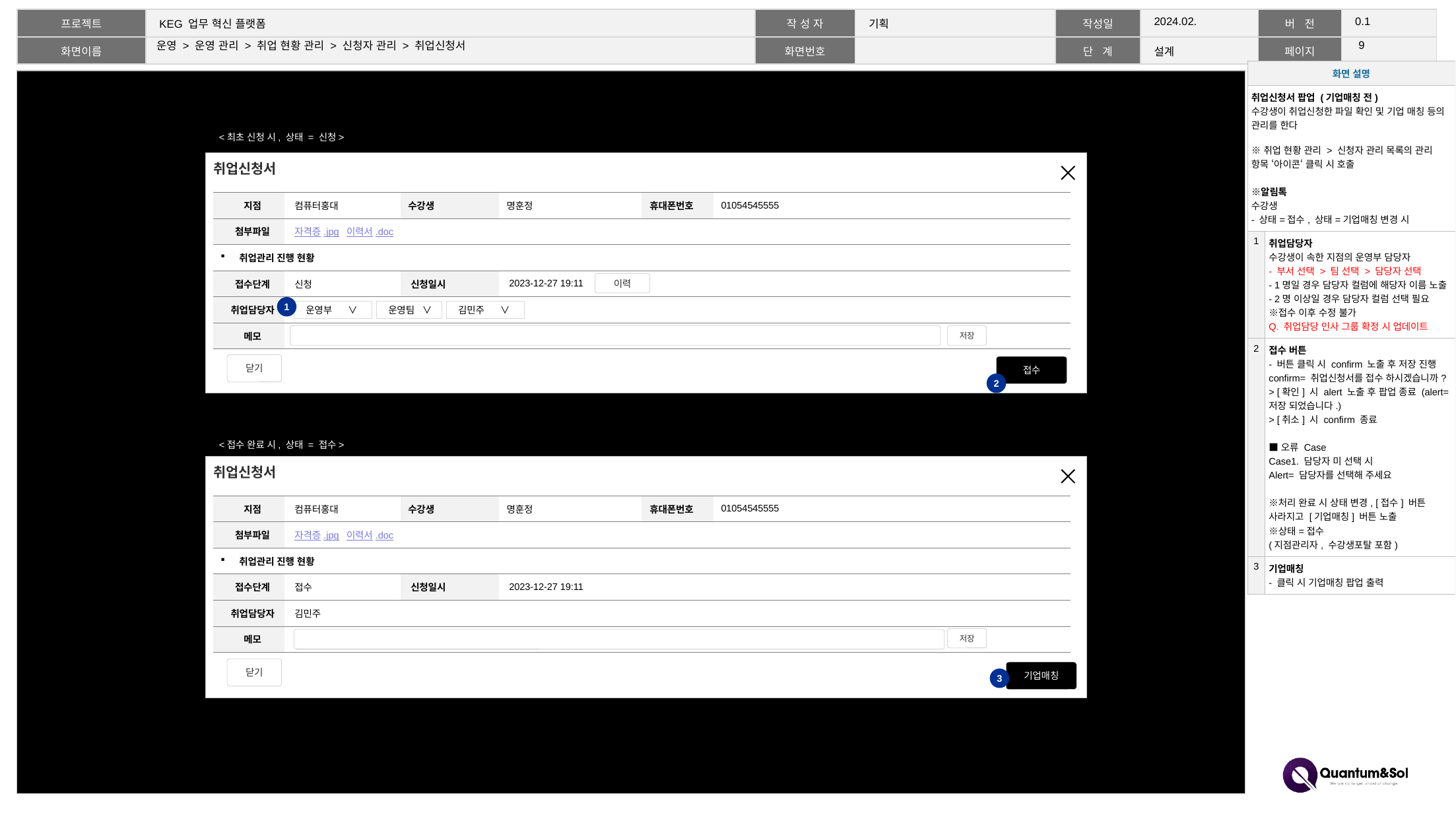

9

# 운영 > 운영 관리 > 취업 현황 관리 > 신청자 관리 > 취업신청서
| 화면 설명 |  |
| --- | --- |
| 취업신청서 팝업 (기업매칭 전) 수강생이 취업신청한 파일 확인 및 기업 매칭 등의 관리를 한다 ※취업 현황 관리 > 신청자 관리 목록의 관리 항목 ‘아이콘‘ 클릭 시 호출 ※알림톡 수강생 - 상태=접수, 상태=기업매칭 변경 시 |  |
| 1 | 취업담당자 수강생이 속한 지점의 운영부 담당자 - 부서 선택 > 팀 선택 > 담당자 선택 - 1명일 경우 담당자 컬럼에 해당자 이름 노출 - 2명 이상일 경우 담당자 컬럼 선택 필요 ※접수 이후 수정 불가 Q. 취업담당 인사 그룹 확정 시 업데이트 |
| 2 | 접수 버튼 - 버튼 클릭 시 confirm 노출 후 저장 진행 confirm= 취업신청서를 접수 하시겠습니까? > [확인] 시 alert 노출 후 팝업 종료 (alert= 저장 되었습니다.) > [취소] 시 confirm 종료 ■ 오류 Case Case1. 담당자 미 선택 시 Alert= 담당자를 선택해 주세요 ※처리 완료 시 상태 변경, [접수] 버튼 사라지고 [기업매칭] 버튼 노출 ※상태=접수 (지점관리자, 수강생포탈 포함) |
| 3 | 기업매칭 - 클릭 시 기업매칭 팝업 출력 |
<최초 신청 시, 상태 = 신청>
취업신청서

| 지점 | 컴퓨터홍대 | 수강생 | 명훈정 | 휴대폰번호 | 01054545555 |  |  |  |  |
| --- | --- | --- | --- | --- | --- | --- | --- | --- | --- |
| 첨부파일 | 자격증.jpg 이력서.doc |  |  |  |  |  |  |  |  |
| 취업관리 진행 현황 |  |  |  |  |  |  |  |  |  |
| 접수단계 | 신청 | 신청일시 | 2023-12-27 19:11 |  |  |  |  |  |  |
| 취업담당자 |  |  |  |  |  |  |  |  |  |
| 메모 |  |  |  |  |  |  |  |  |  |
이력
1
운영부      ∨
운영팀   ∨
김민주      ∨

저장
닫기
접수
2
<접수 완료 시, 상태 = 접수>
취업신청서

| 지점 | 컴퓨터홍대 | 수강생 | 명훈정 | 휴대폰번호 | 01054545555 |  |  |  |  |
| --- | --- | --- | --- | --- | --- | --- | --- | --- | --- |
| 첨부파일 | 자격증.jpg 이력서.doc |  |  |  |  |  |  |  |  |
| 취업관리 진행 현황 |  |  |  |  |  |  |  |  |  |
| 접수단계 | 접수 | 신청일시 | 2023-12-27 19:11 |  |  |  |  |  |  |
| 취업담당자 | 김민주 |  |  |  |  |  |  |  |  |
| 메모 |  |  |  |  |  |  |  |  |  |
저장

닫기
기업매칭
3